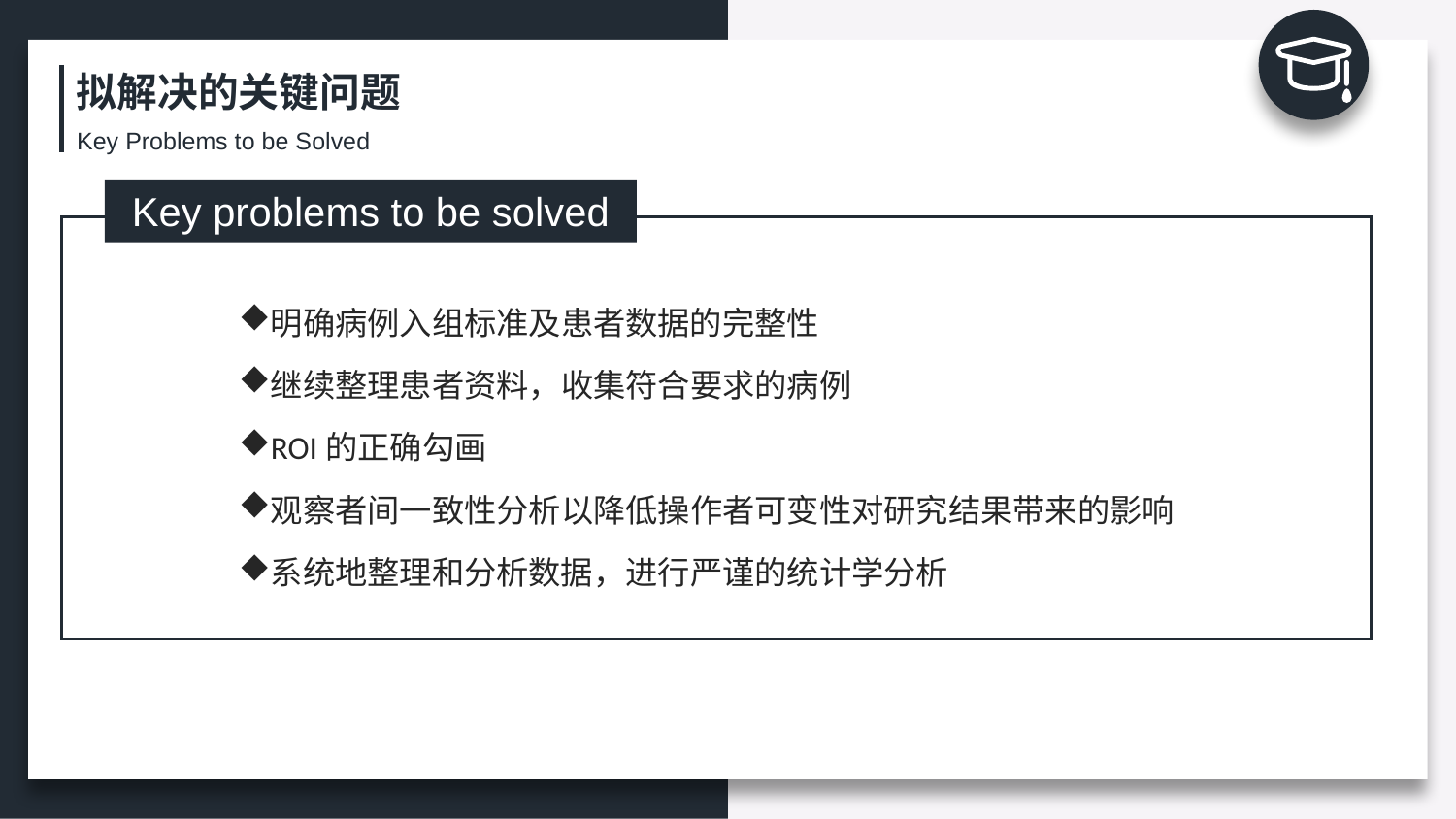

拟解决的关键问题
Key Problems to be Solved
Key problems to be solved

明确病例入组标准及患者数据的完整性
继续整理患者资料，收集符合要求的病例
ROI的正确勾画
观察者间一致性分析以降低操作者可变性对研究结果带来的影响
系统地整理和分析数据，进行严谨的统计学分析